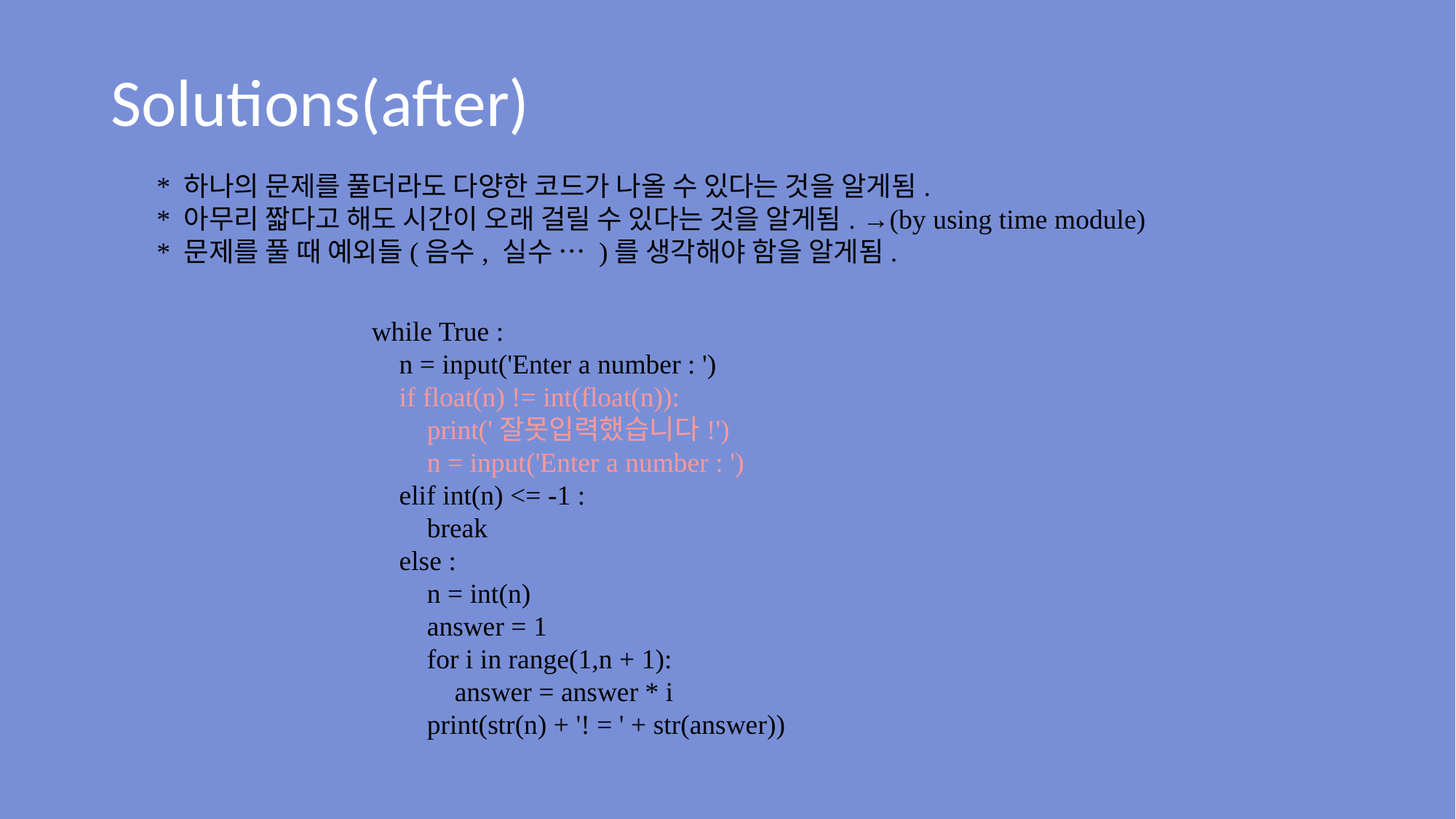

Solutions(after)
* 하나의 문제를 풀더라도 다양한 코드가 나올 수 있다는 것을 알게됨.
* 아무리 짧다고 해도 시간이 오래 걸릴 수 있다는 것을 알게됨. →(by using time module)
* 문제를 풀 때 예외들(음수, 실수 … )를 생각해야 함을 알게됨.

while True :
    n = input('Enter a number : ')
    if float(n) != int(float(n)):
        print('잘못입력했습니다!')
        n = input('Enter a number : ')
    elif int(n) <= -1 :
        break
    else :
        n = int(n)
        answer = 1
        for i in range(1,n + 1):
            answer = answer * i
        print(str(n) + '! = ' + str(answer))